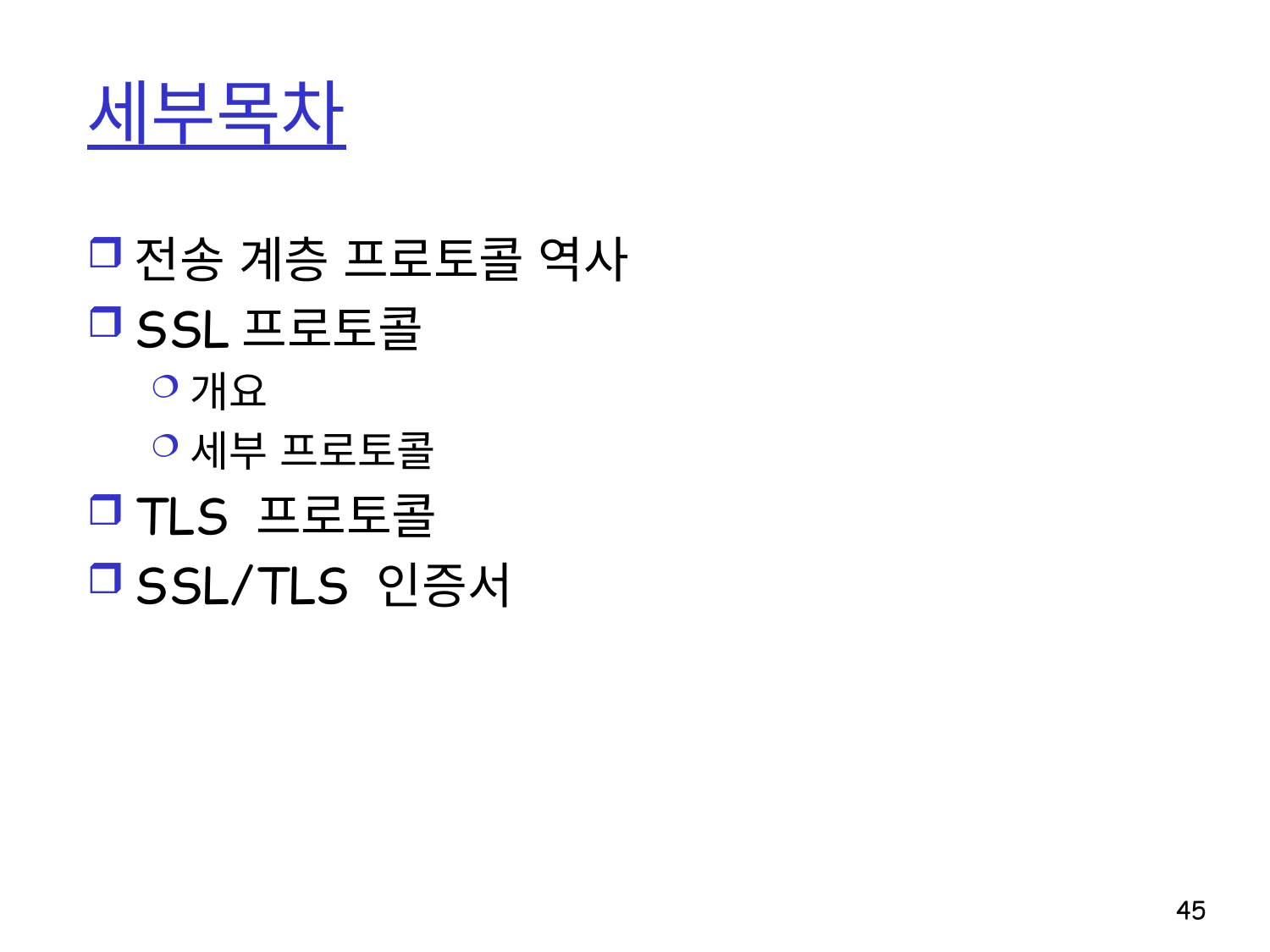

# 세부목차
전송 계층 프로토콜 역사
SSL프로토콜
개요
세부 프로토콜
TLS 프로토콜
SSL/TLS 인증서

45